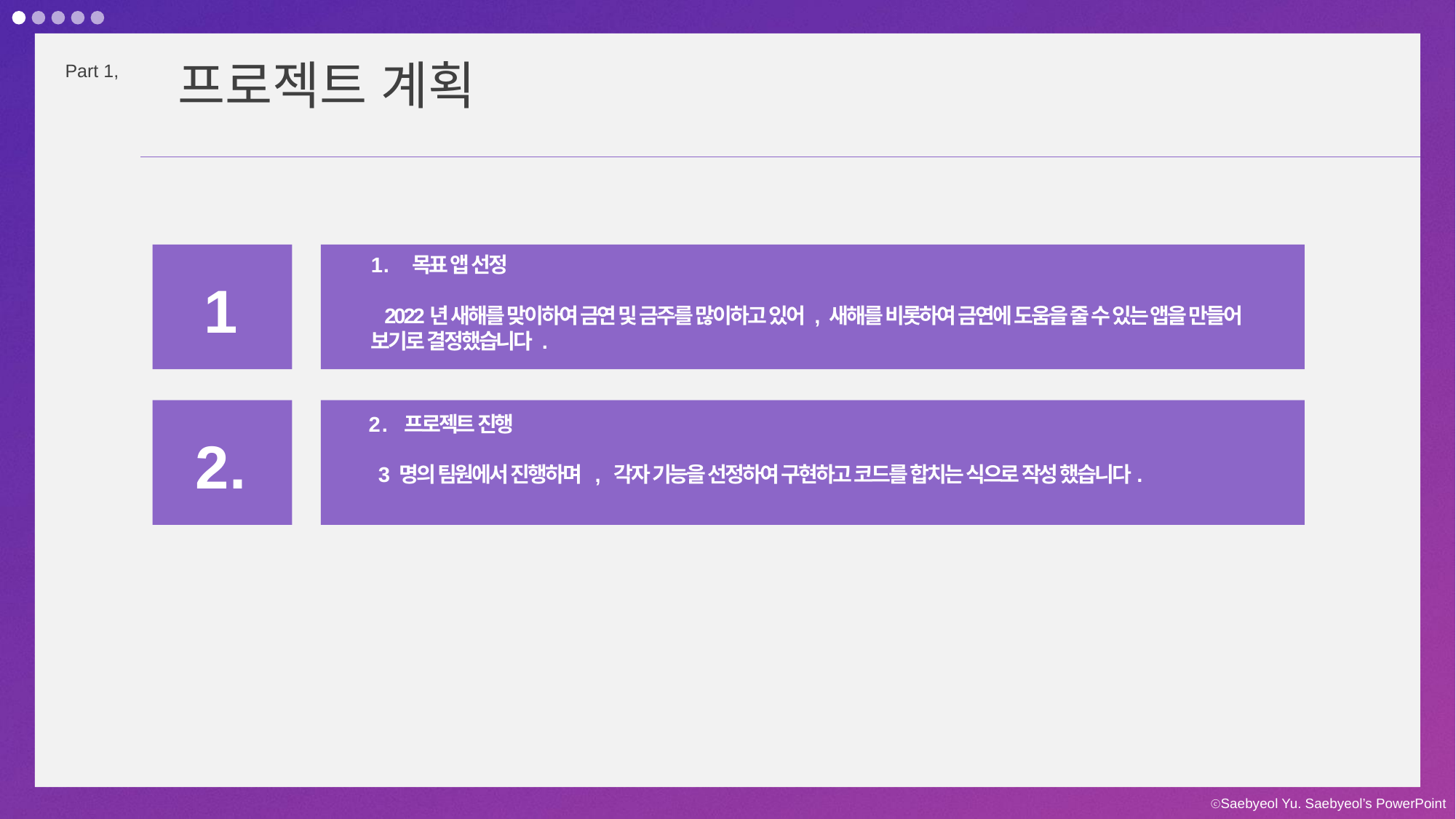

프로젝트 계획
Part 1,

목표 앱 선정

   2022년 새해를 맞이하여 금연 및 금주를 많이하고 있어 , 새해를 비롯하여 금연에 도움을 줄 수 있는 앱을 만들어
보기로 결정했습니다 .

1

2 .   프로젝트 진행

  3 명의 팀원에서 진행하며  ,  각자 기능을 선정하여 구현하고 코드를 합치는 식으로 작성 했습니다.
2.